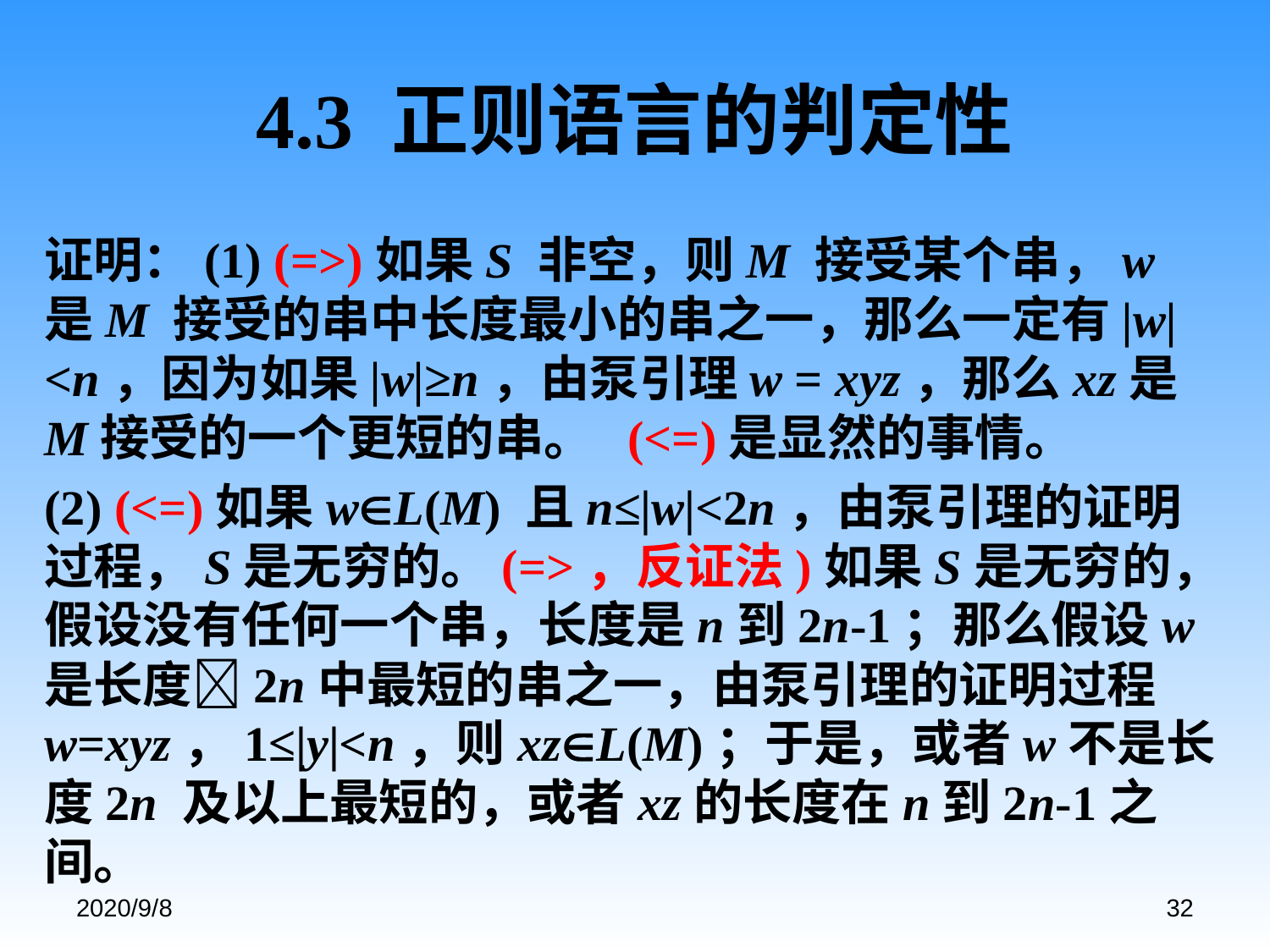

# 4.3 正则语言的判定性
证明：(1) (=>)如果S 非空，则M 接受某个串，w 是M 接受的串中长度最小的串之一，那么一定有|w|<n，因为如果|w|≥n，由泵引理w = xyz，那么xz是M接受的一个更短的串。  (<=)是显然的事情。
(2) (<=)如果w∈L(M) 且n≤|w|<2n，由泵引理的证明过程，S是无穷的。(=>，反证法)如果S是无穷的，假设没有任何一个串，长度是n到2n-1；那么假设w是长度≥2n中最短的串之一，由泵引理的证明过程w=xyz，1≤|y|<n，则xz∈L(M)；于是，或者w不是长度2n 及以上最短的，或者xz的长度在n到2n-1之间。
2020/9/8
32